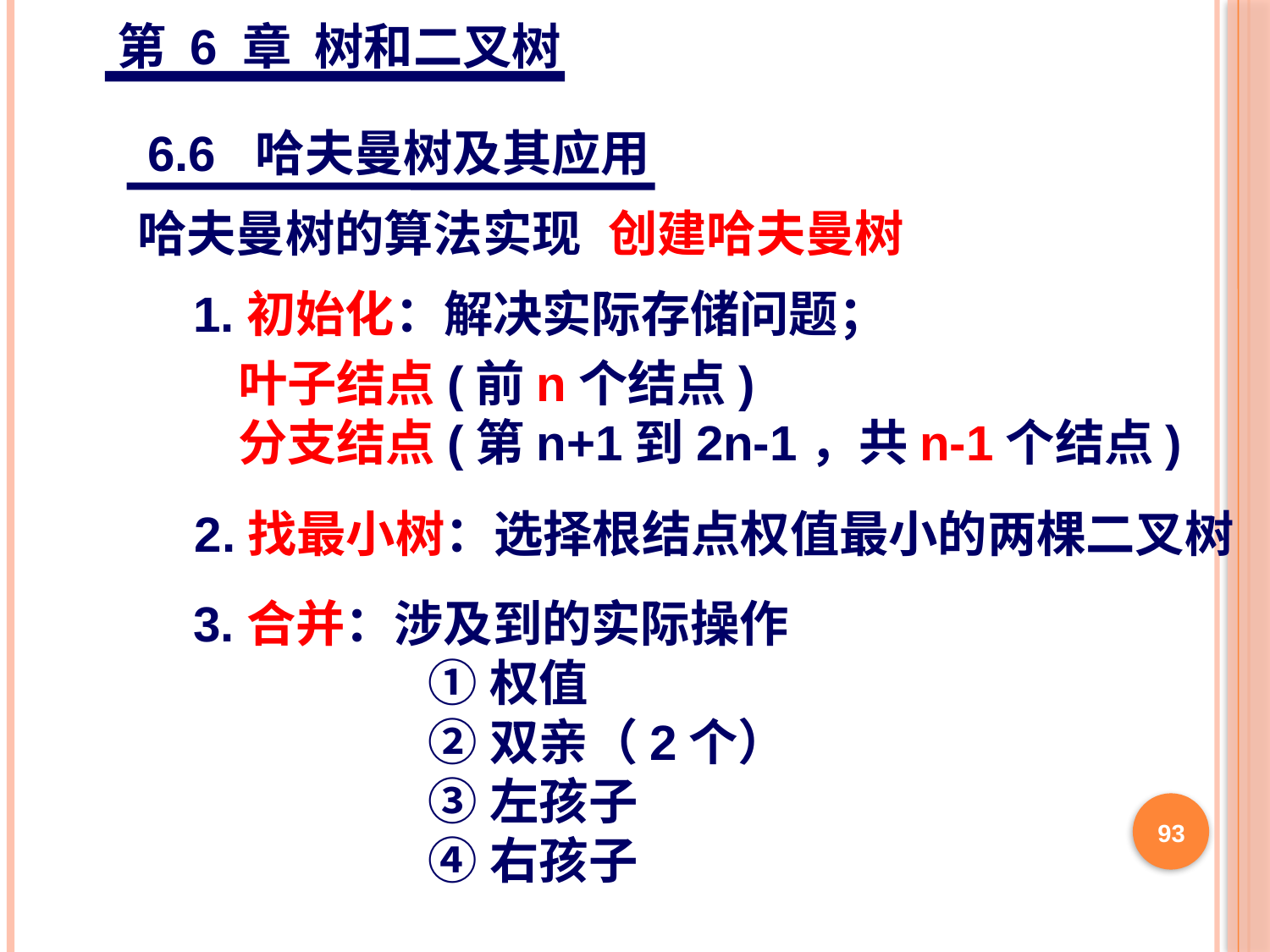

第 6 章  树和二叉树

6.6  哈夫曼树及其应用

哈夫曼树的算法实现
创建哈夫曼树
1.初始化：解决实际存储问题；
叶子结点(前n个结点)
分支结点(第n+1到2n-1，共n-1个结点)
2.找最小树：选择根结点权值最小的两棵二叉树
93
3.合并：涉及到的实际操作
    ①权值
    ②双亲（2个）
    ③左孩子
    ④右孩子